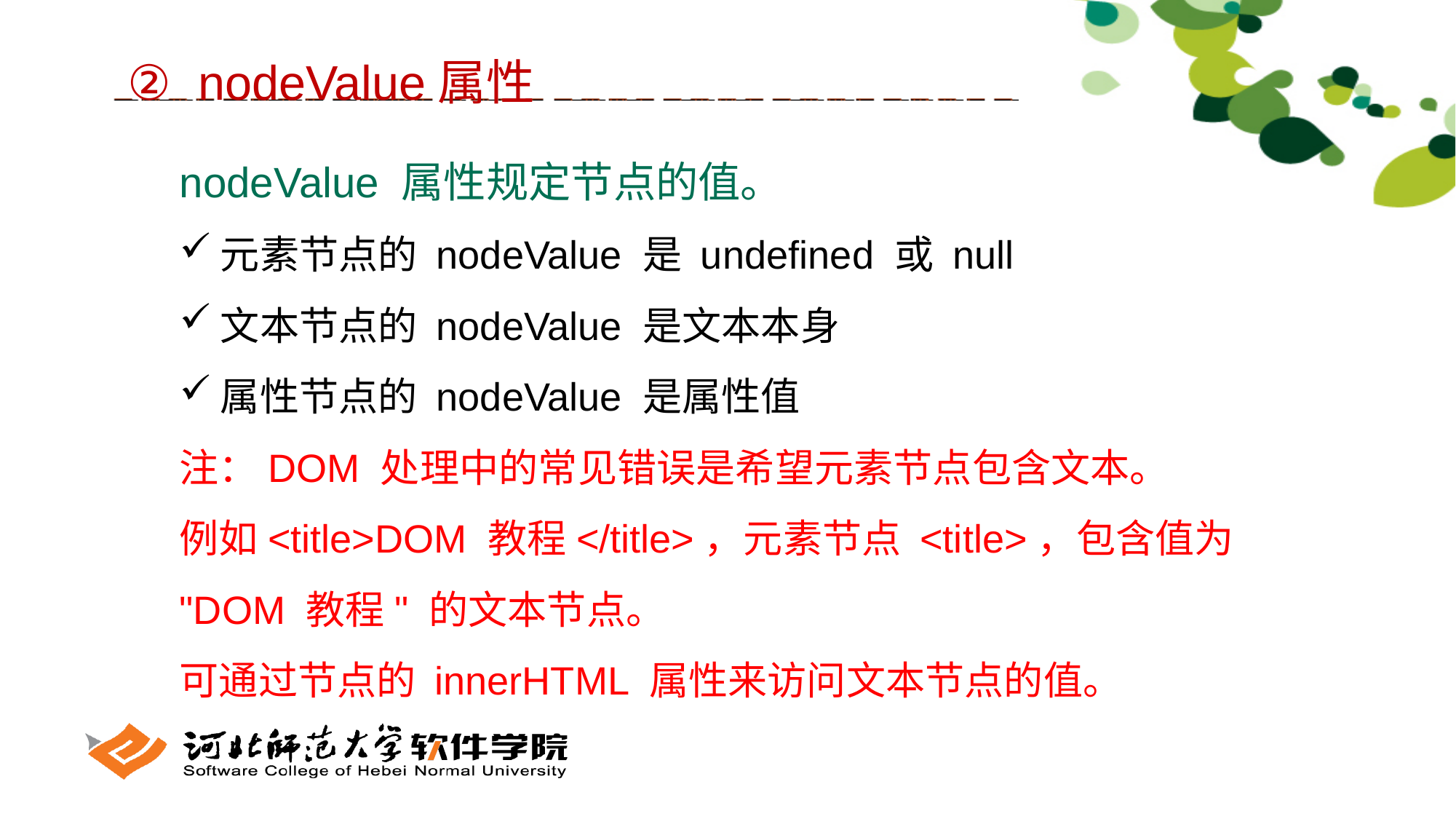

②  nodeValue属性
nodeValue 属性规定节点的值。
元素节点的 nodeValue 是 undefined 或 null
文本节点的 nodeValue 是文本本身
属性节点的 nodeValue 是属性值
注：DOM 处理中的常见错误是希望元素节点包含文本。
例如<title>DOM 教程</title>，元素节点 <title>，包含值为 "DOM 教程" 的文本节点。
可通过节点的 innerHTML 属性来访问文本节点的值。